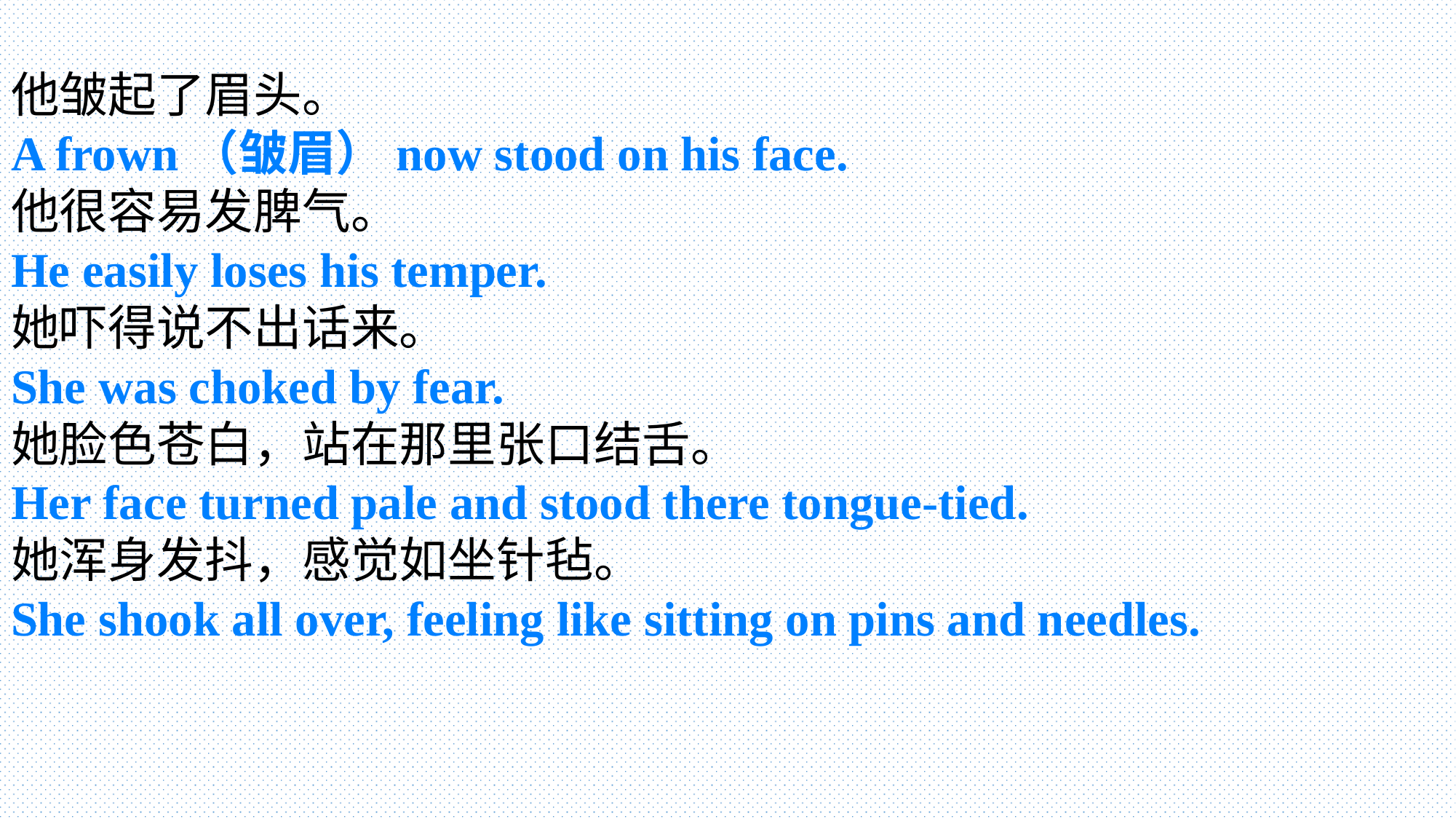

他皱起了眉头。
A frown（皱眉）now stood on his face.
他很容易发脾气。
He easily loses his temper.
她吓得说不出话来。
She was choked by fear.
她脸色苍白，站在那里张口结舌。
Her face turned pale and stood there tongue-tied.
她浑身发抖，感觉如坐针毡。
She shook all over, feeling like sitting on pins and needles.